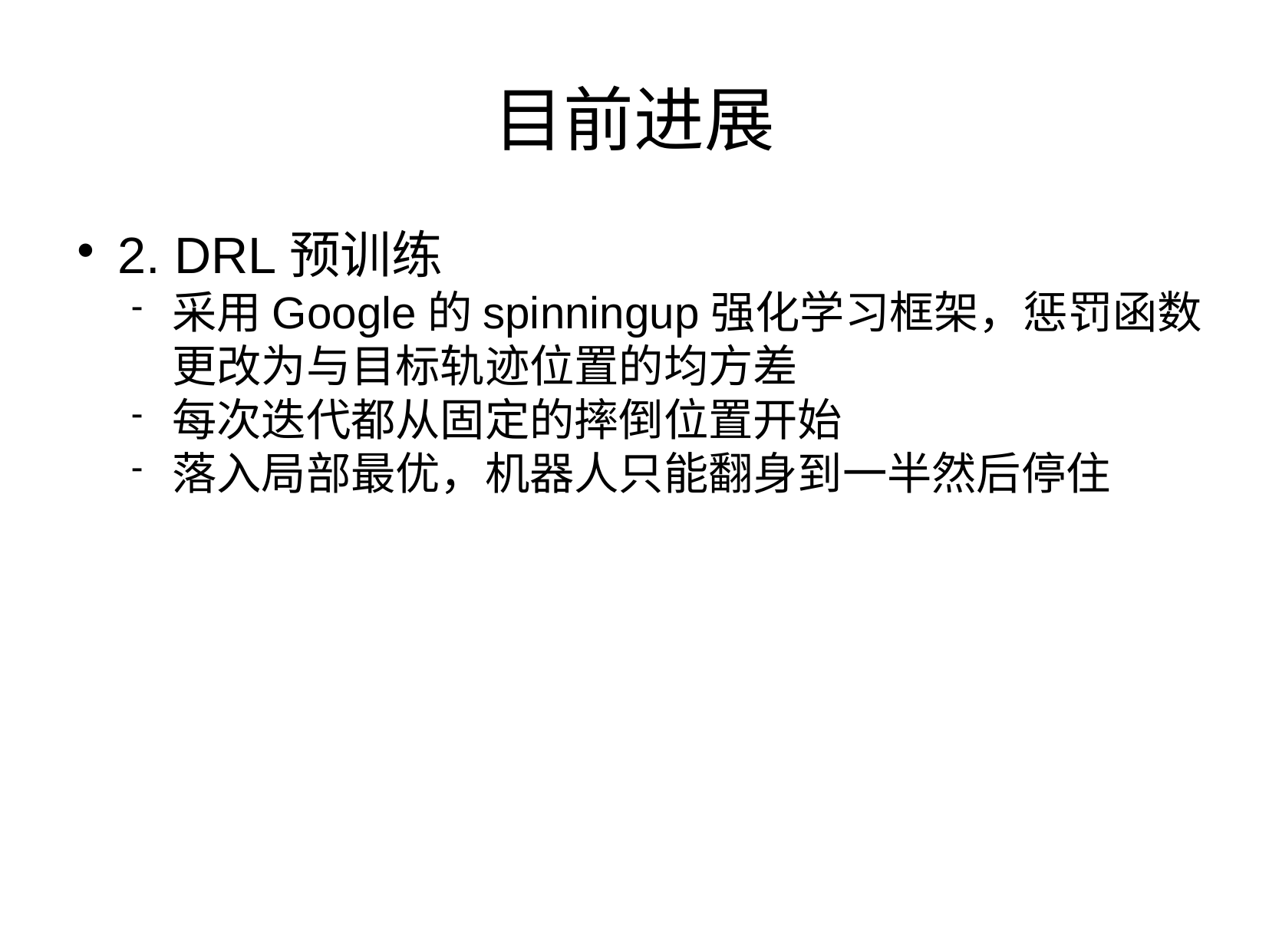

目前进展
2. DRL预训练
采用Google的spinningup强化学习框架，惩罚函数更改为与目标轨迹位置的均方差
每次迭代都从固定的摔倒位置开始
落入局部最优，机器人只能翻身到一半然后停住